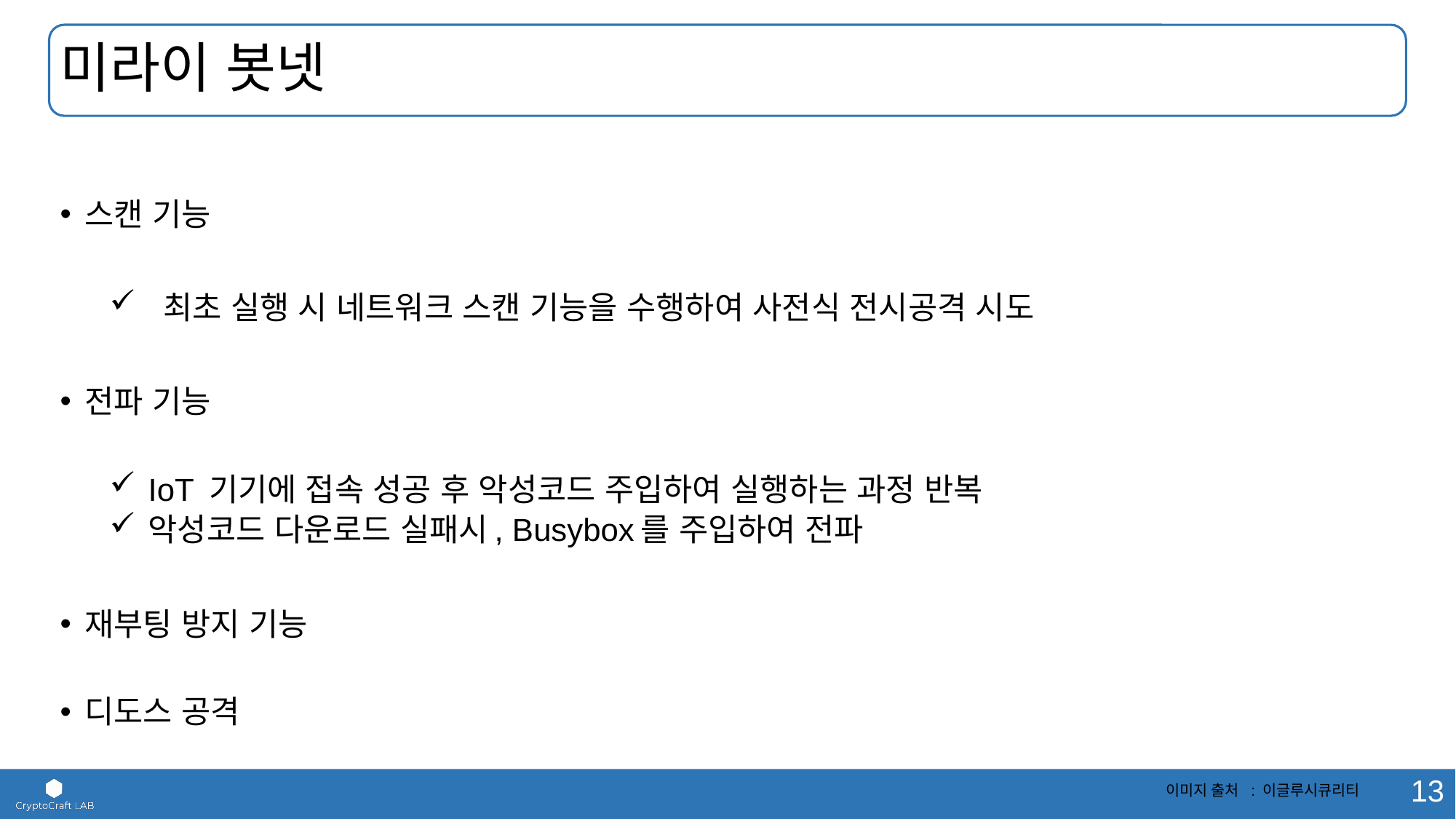

# 미라이 봇넷

스캔 기능

 최초 실행 시 네트워크 스캔 기능을 수행하여 사전식 전시공격 시도

전파 기능

IoT 기기에 접속 성공 후 악성코드 주입하여 실행하는 과정 반복
악성코드 다운로드 실패시, Busybox를 주입하여 전파

재부팅 방지 기능

디도스 공격

이미지 출처  : 이글루시큐리티